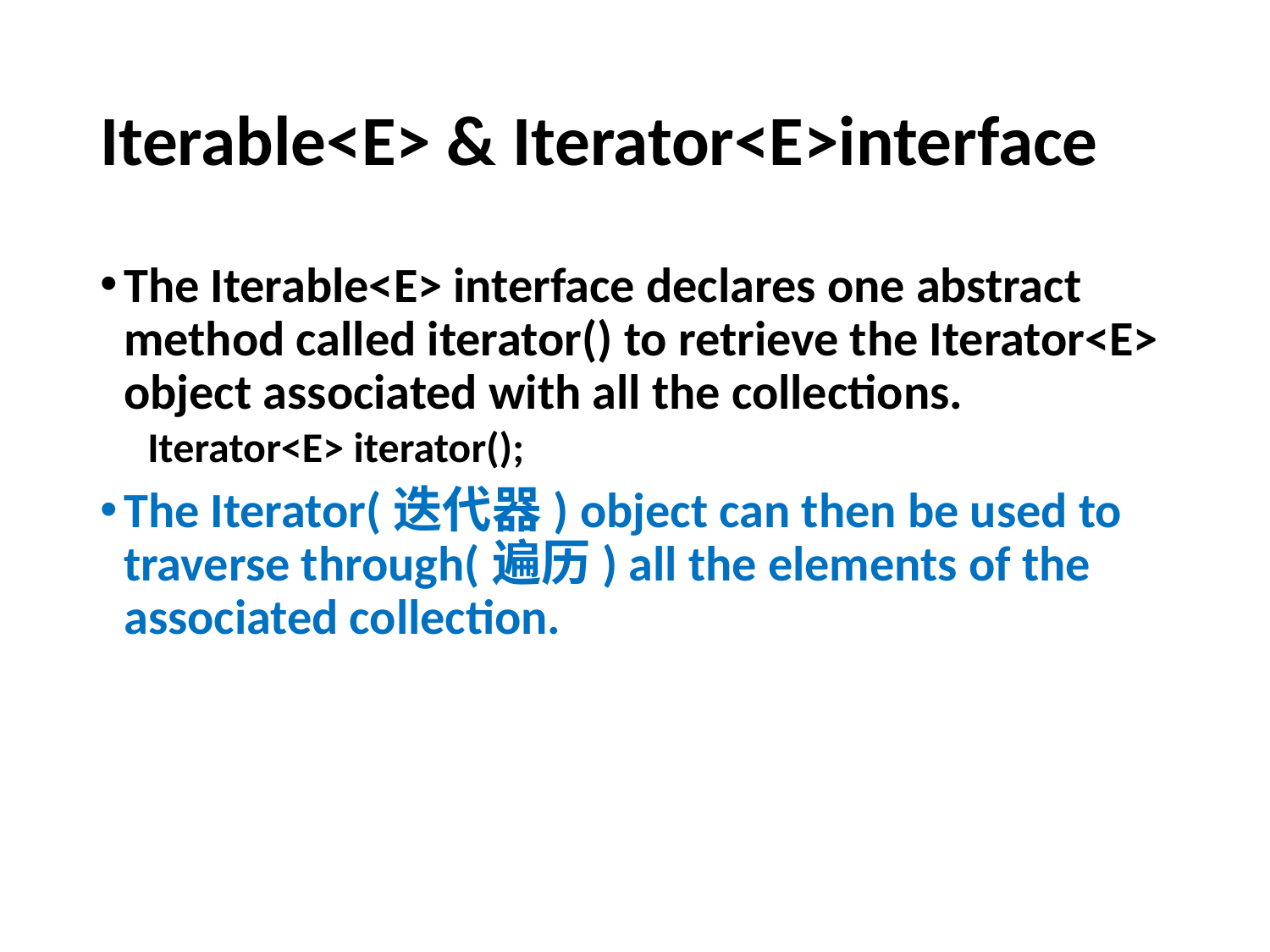

# Iterable<E> & Iterator<E>interface
The Iterable<E> interface declares one abstract method called iterator() to retrieve the Iterator<E> object associated with all the collections.
Iterator<E> iterator();
The Iterator(迭代器) object can then be used to traverse through(遍历) all the elements of the associated collection.